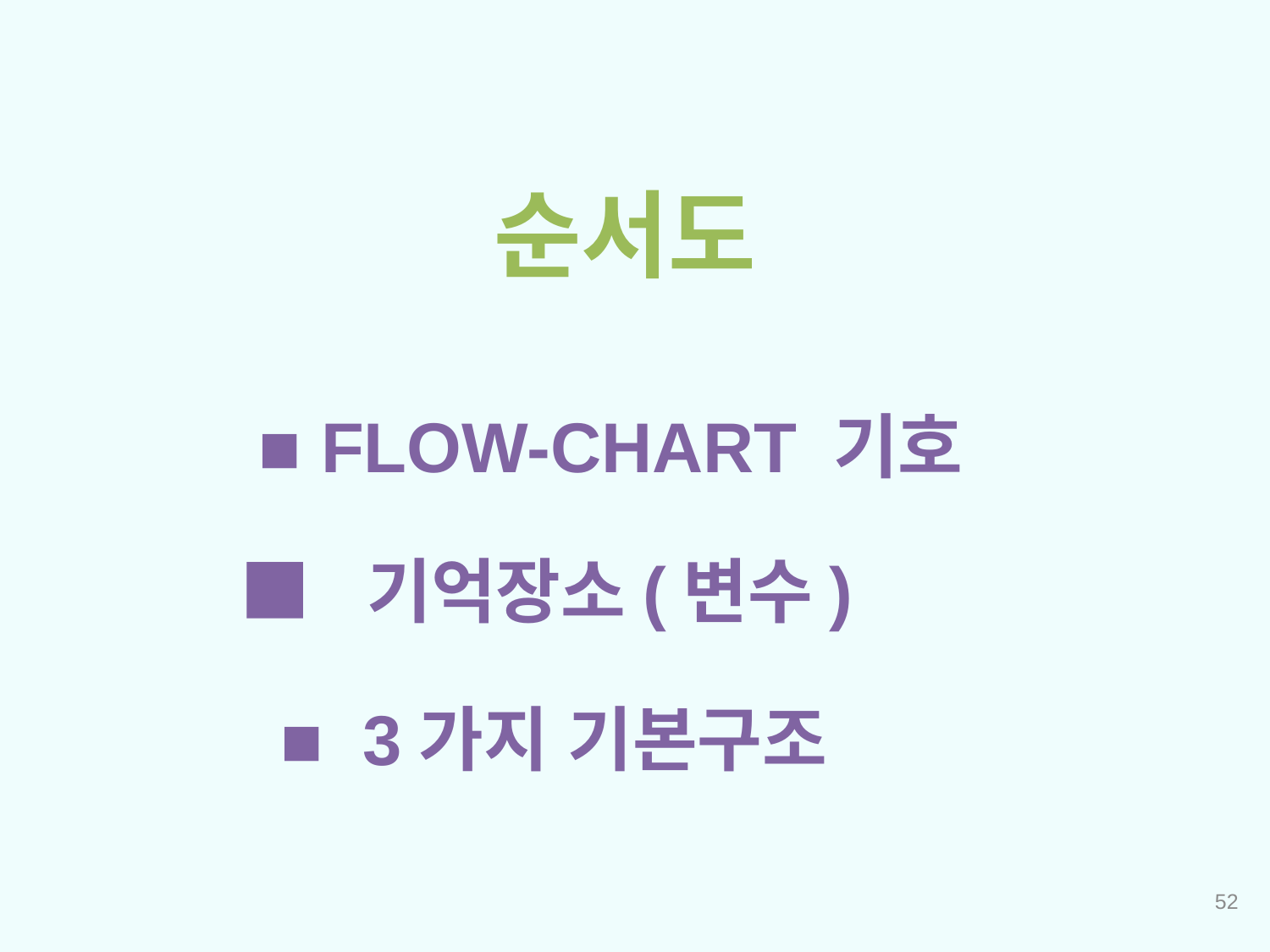

순서도
■ FLOW-CHART 기호
■  기억장소(변수)
■  3가지 기본구조
52